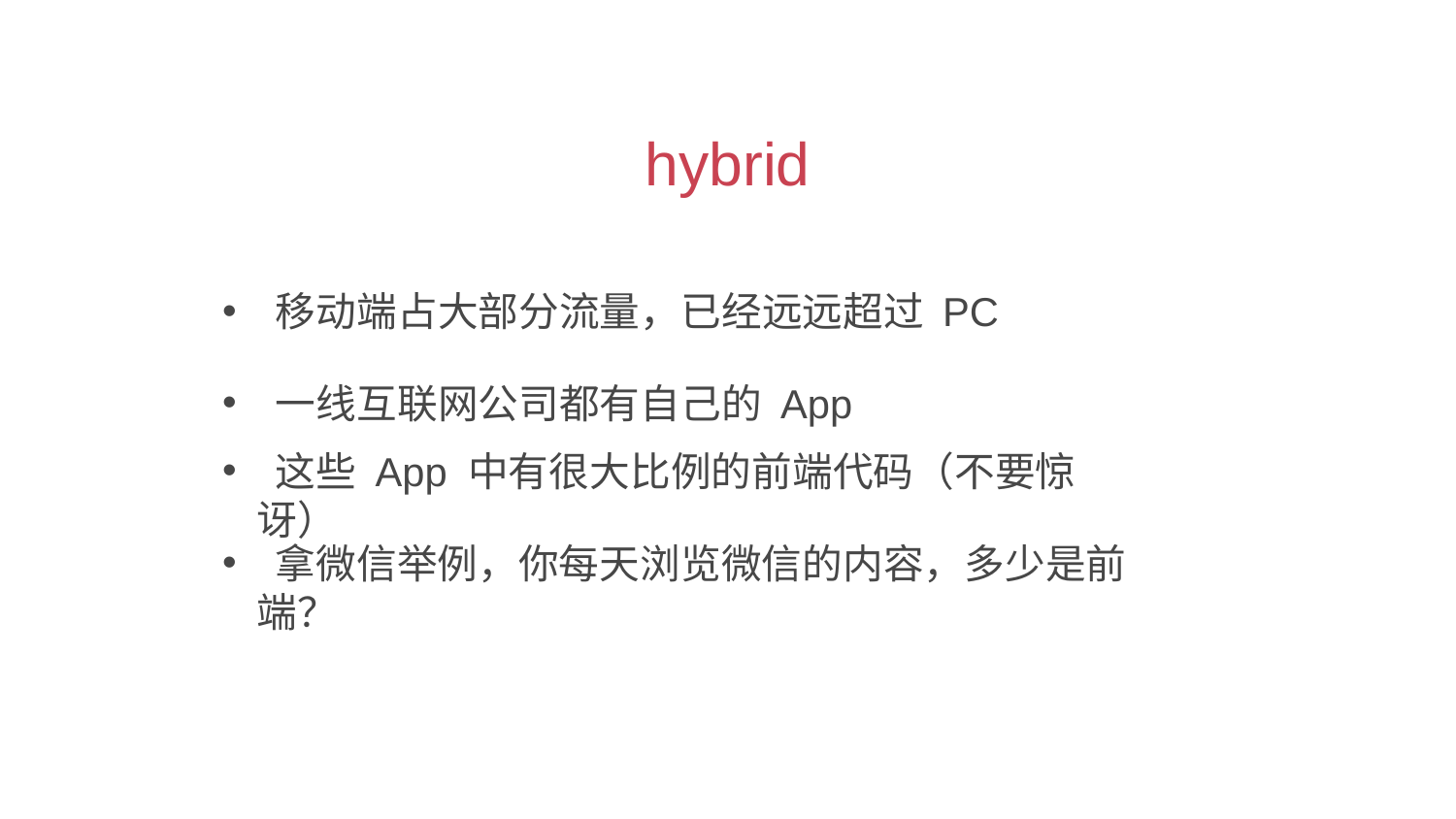

hybrid
 移动端占大部分流量，已经远远超过 PC
 一线互联网公司都有自己的 App
 这些 App 中有很大比例的前端代码（不要惊讶）
 拿微信举例，你每天浏览微信的内容，多少是前端？